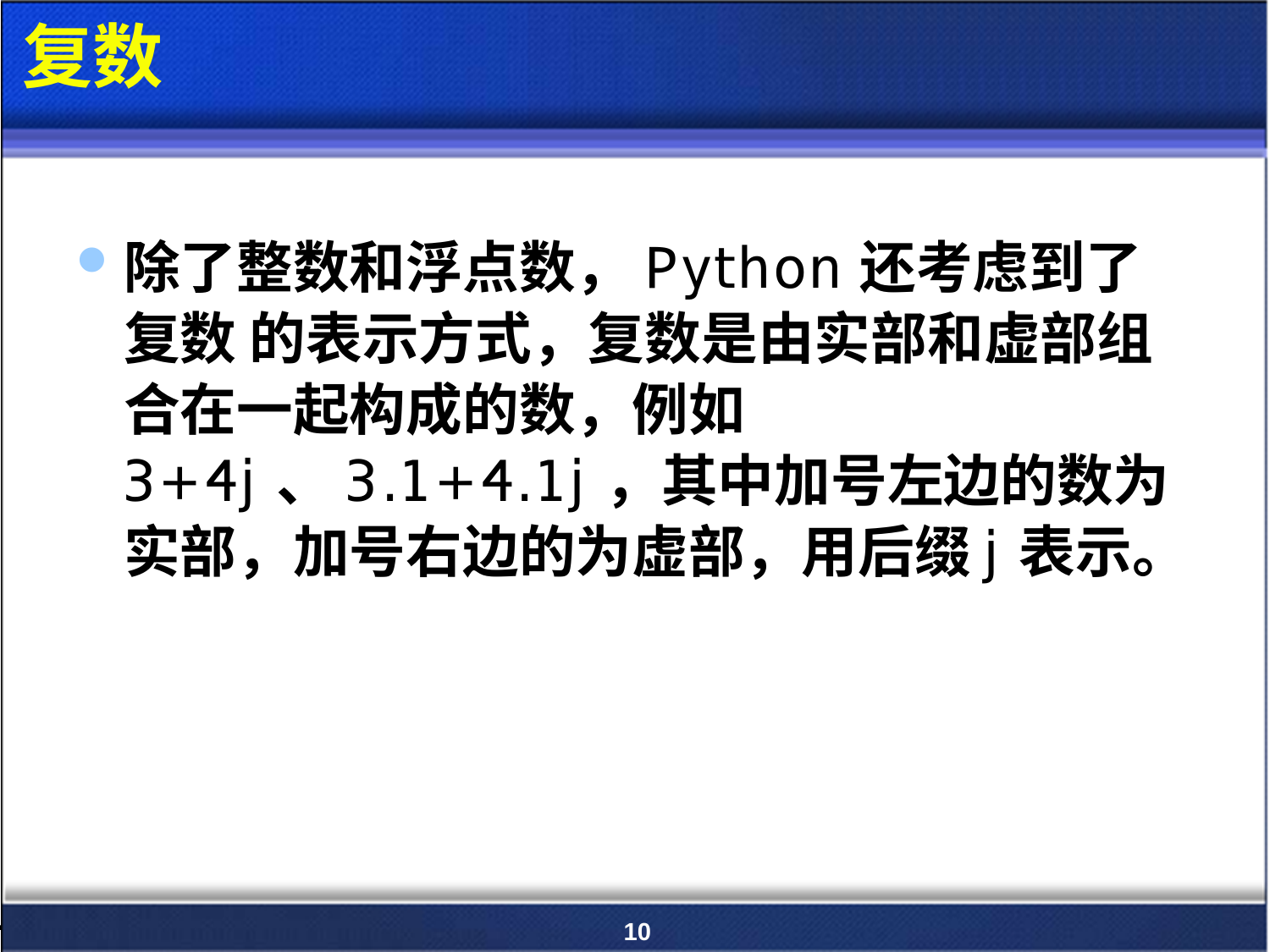

# 复数
除了整数和浮点数，Python还考虑到了 复数 的表示方式，复数是由实部和虚部组合在一起构成的数，例如3+4j、3.1+4.1j，其中加号左边的数为实部，加号右边的为虚部，用后缀j表示。

10